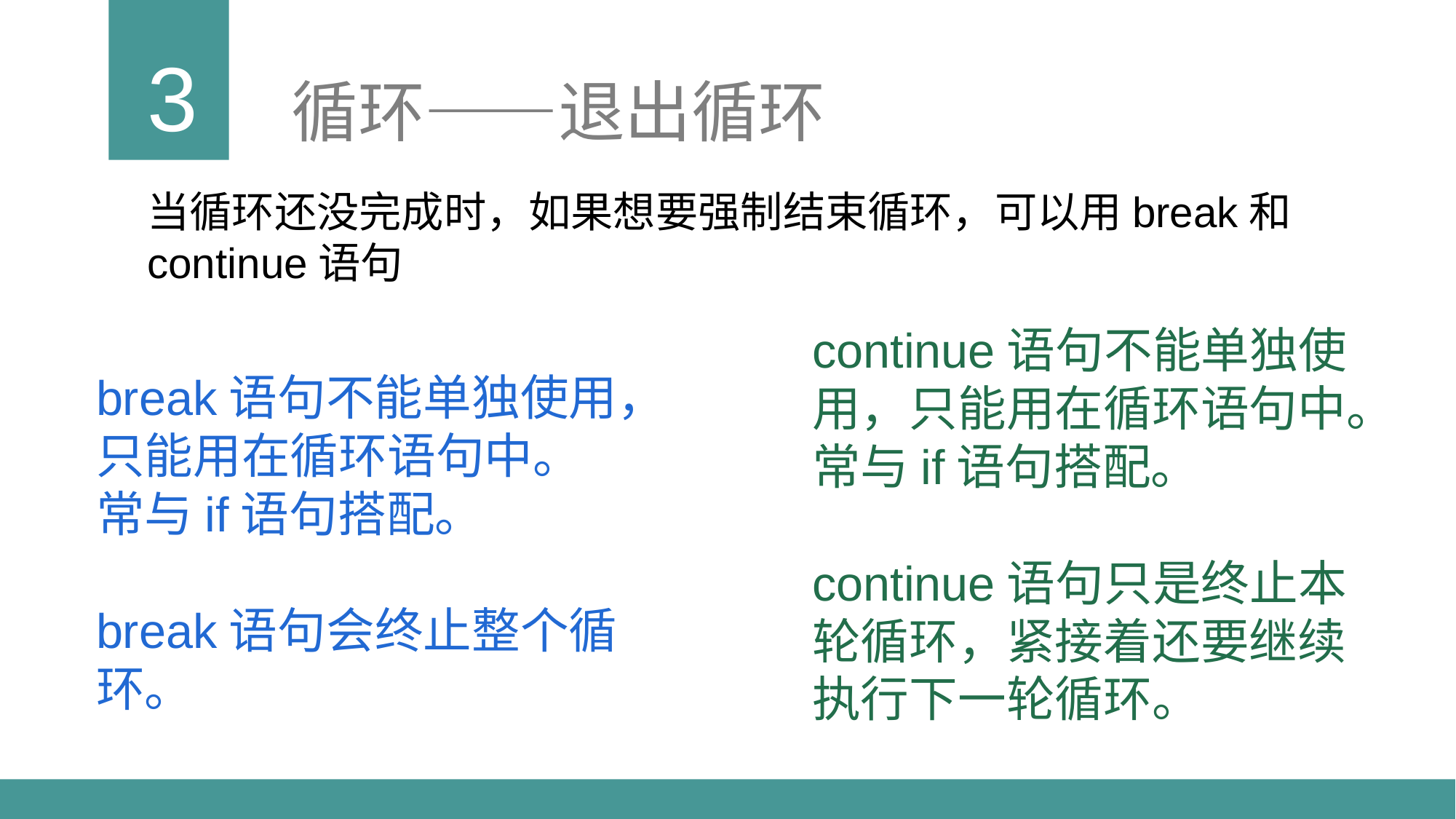

3
循环——退出循环
当循环还没完成时，如果想要强制结束循环，可以用break和continue语句
continue语句不能单独使用，只能用在循环语句中。常与if语句搭配。

continue语句只是终止本轮循环，紧接着还要继续执行下一轮循环。

break语句不能单独使用，只能用在循环语句中。常与if语句搭配。

break语句会终止整个循环。